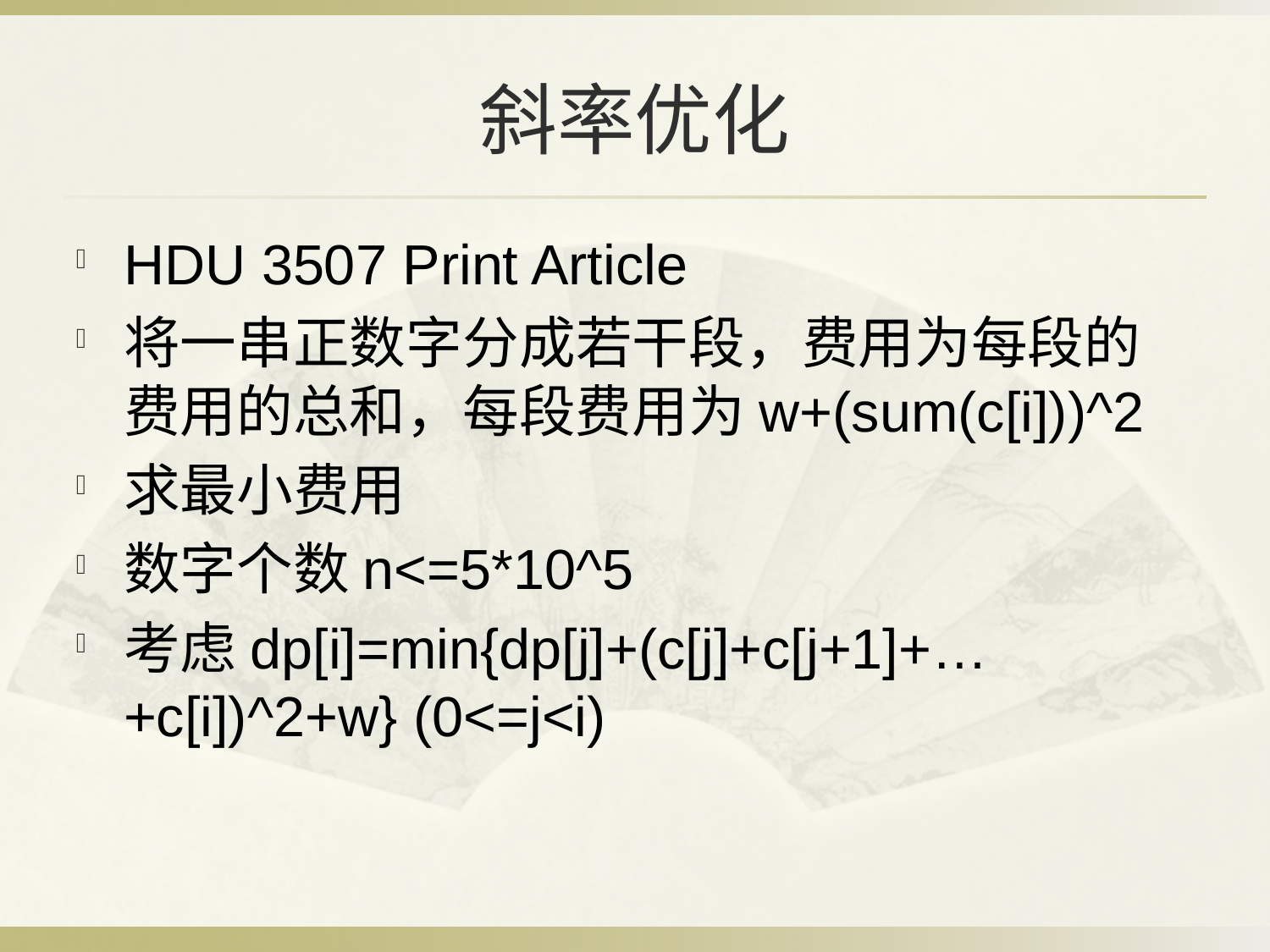

# 斜率优化
HDU 3507 Print Article
将一串正数字分成若干段，费用为每段的费用的总和，每段费用为w+(sum(c[i]))^2
求最小费用
数字个数n<=5*10^5
考虑dp[i]=min{dp[j]+(c[j]+c[j+1]+…+c[i])^2+w} (0<=j<i)